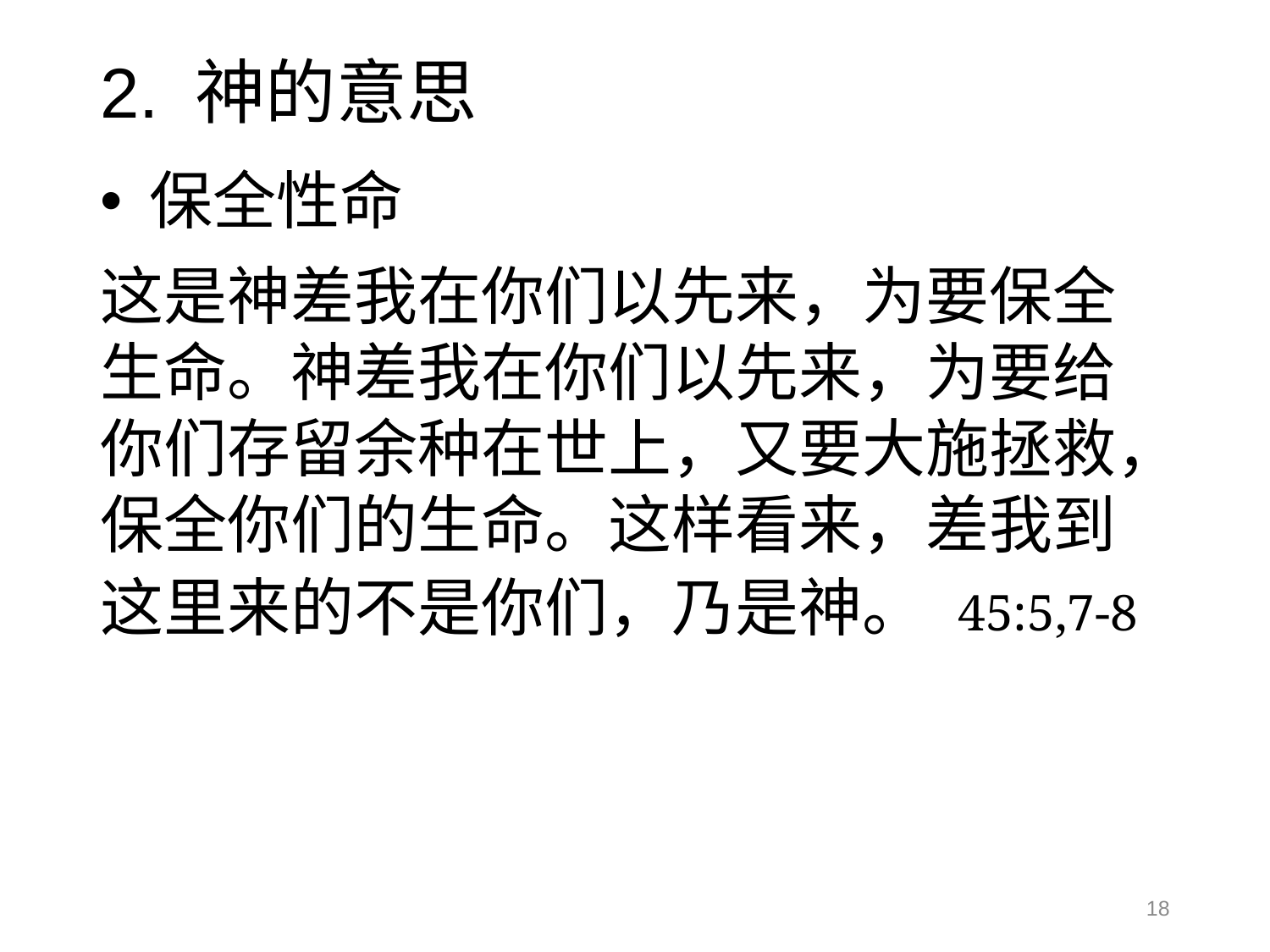

# 2. 神的意思
保全性命
这是神差我在你们以先来，为要保全生命。神差我在你们以先来，为要给你们存留余种在世上，又要大施拯救，保全你们的生命。这样看来，差我到这里来的不是你们，乃是神。 45:5,7-8
18